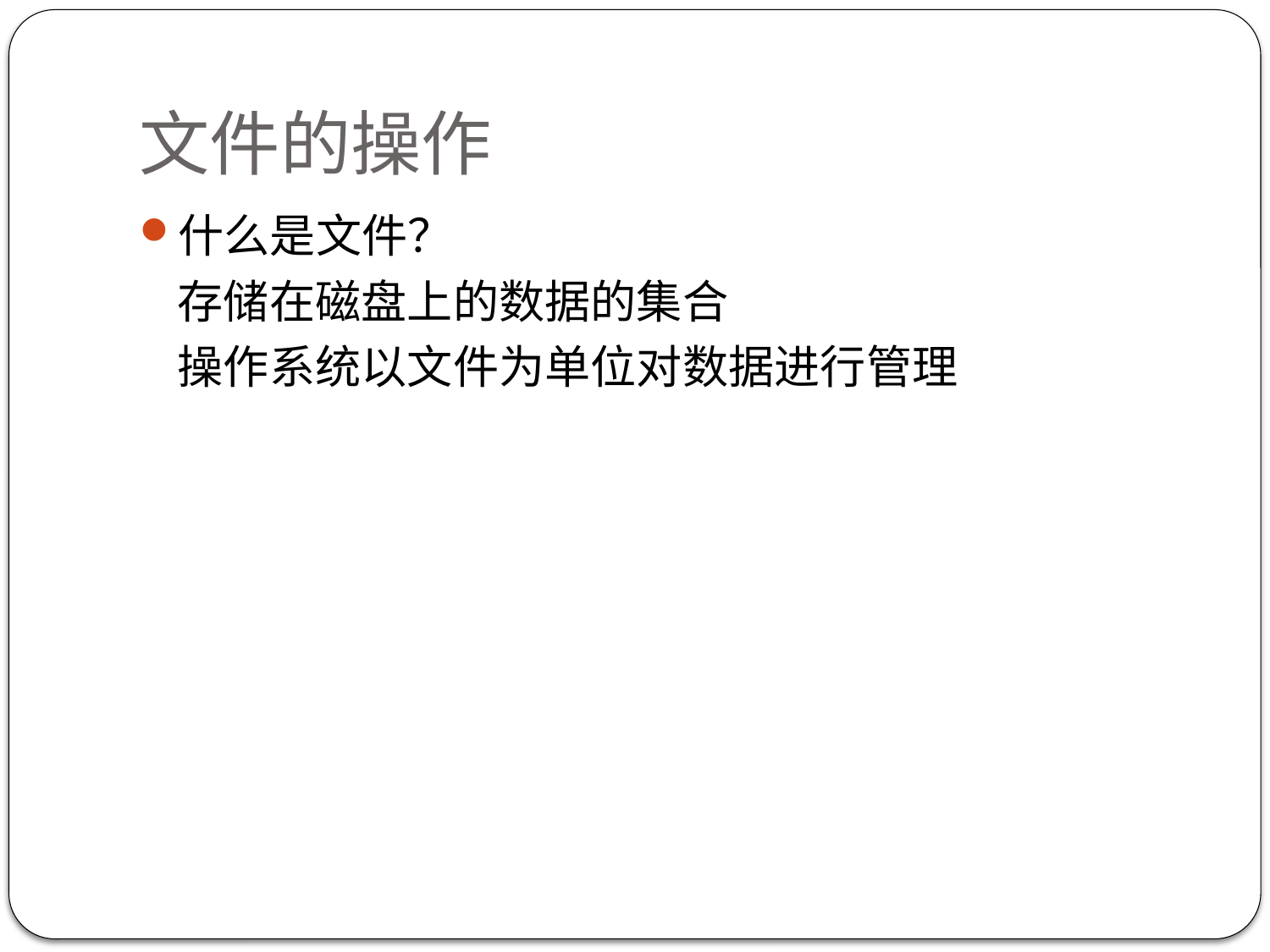

# 文件的操作
什么是文件？
	存储在磁盘上的数据的集合
	操作系统以文件为单位对数据进行管理